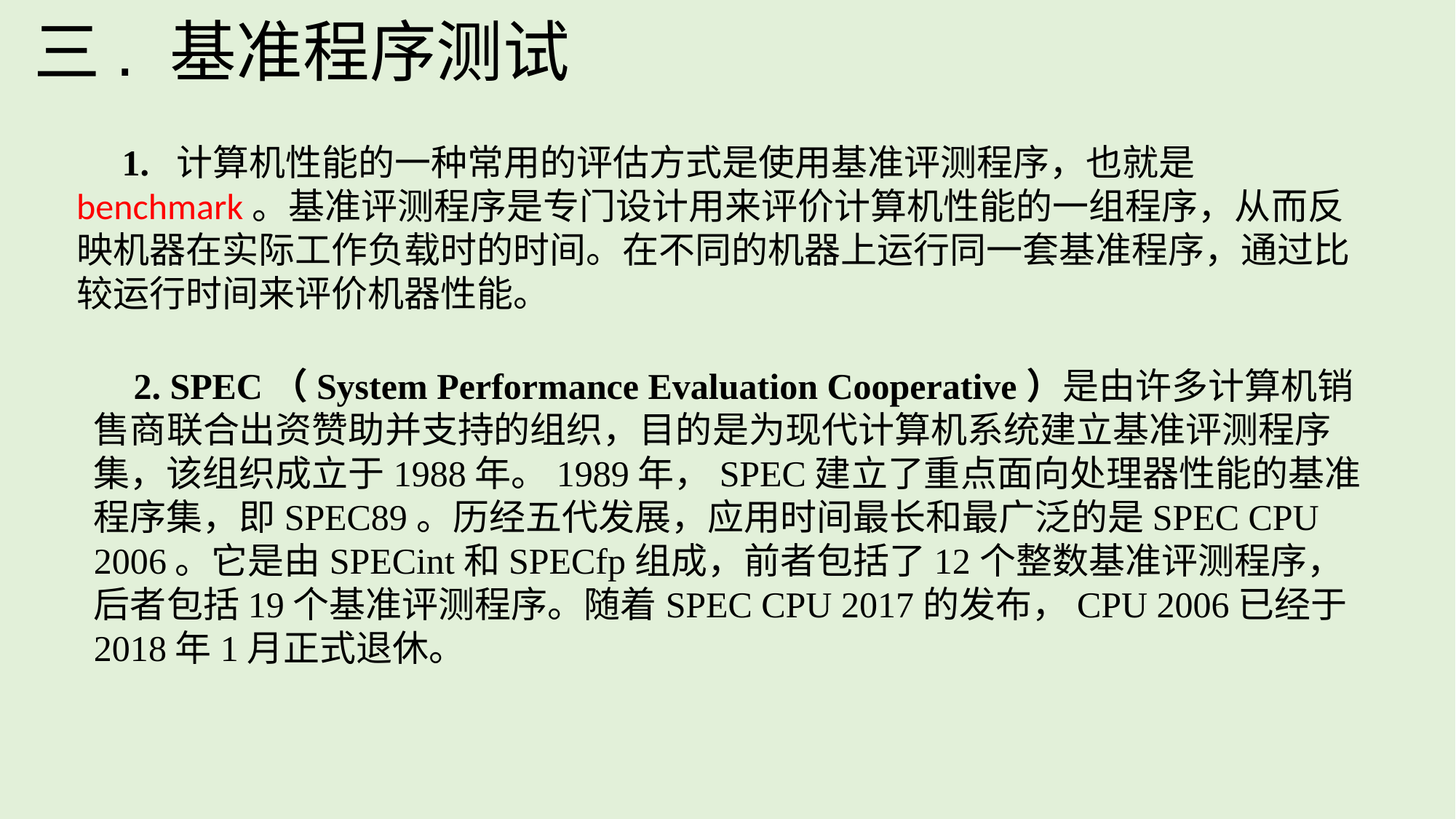

三. 基准程序测试
     1.  计算机性能的一种常用的评估方式是使用基准评测程序，也就是benchmark。基准评测程序是专门设计用来评价计算机性能的一组程序，从而反映机器在实际工作负载时的时间。在不同的机器上运行同一套基准程序，通过比较运行时间来评价机器性能。

2. SPEC（System Performance Evaluation Cooperative）是由许多计算机销售商联合出资赞助并支持的组织，目的是为现代计算机系统建立基准评测程序集，该组织成立于1988年。1989年，SPEC建立了重点面向处理器性能的基准程序集，即SPEC89。历经五代发展，应用时间最长和最广泛的是SPEC CPU 2006。它是由SPECint和SPECfp组成，前者包括了12个整数基准评测程序，后者包括19个基准评测程序。随着SPEC CPU 2017的发布，CPU 2006已经于2018年1月正式退休。